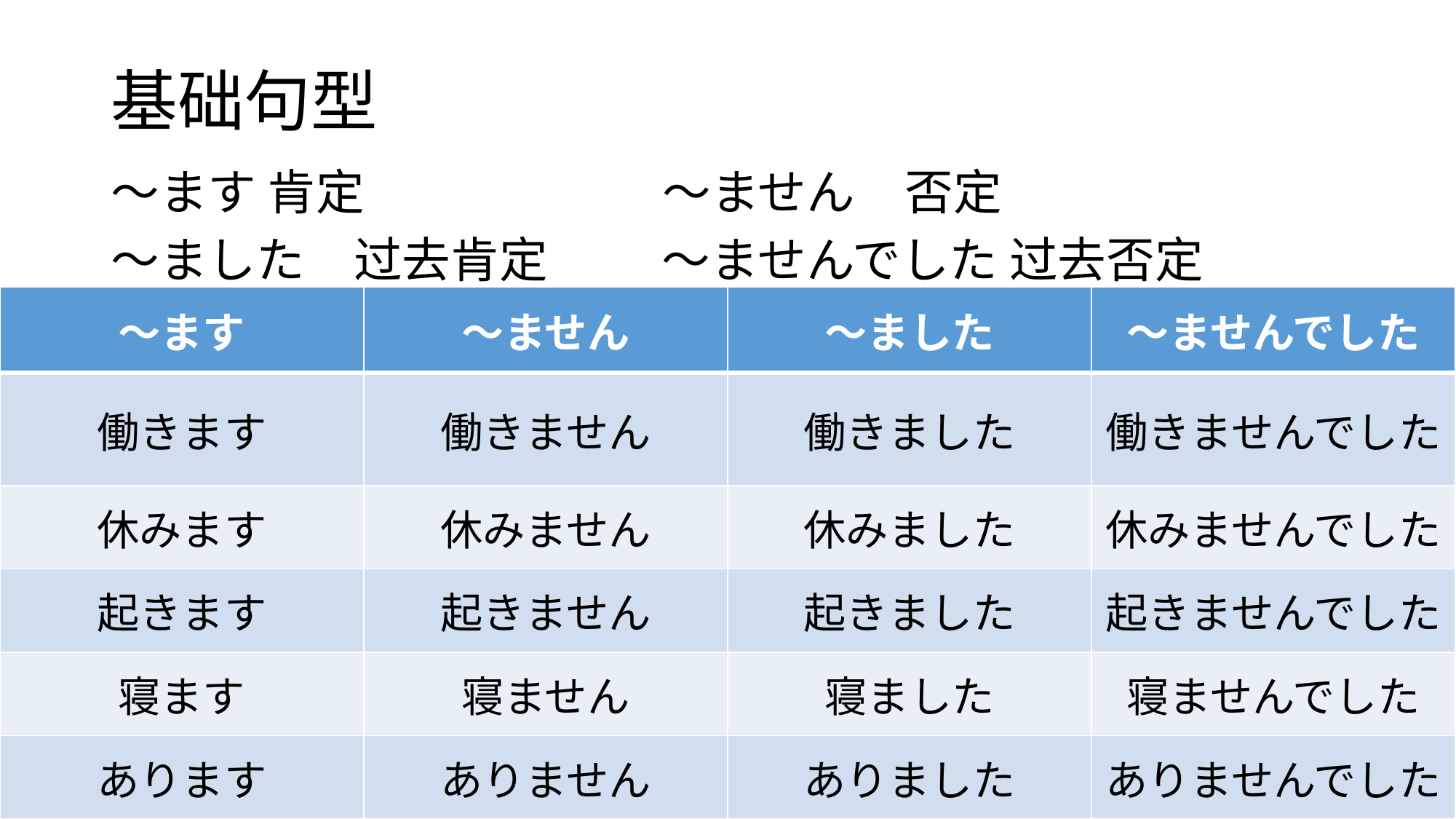

# 基础句型
～ます 肯定　　       　       ～ません　否定
～ました　过去肯定    　  ～ませんでした 过去否定

| ～ます | ～ません | ～ました | ～ませんでした |
| --- | --- | --- | --- |
| 働きます | 働きません | 働きました | 働きませんでした |
| 休みます | 休みません | 休みました | 休みませんでした |
| 起きます | 起きません | 起きました | 起きませんでした |
| 寝ます | 寝ません | 寝ました | 寝ませんでした |
| あります | ありません | ありました | ありませんでした |